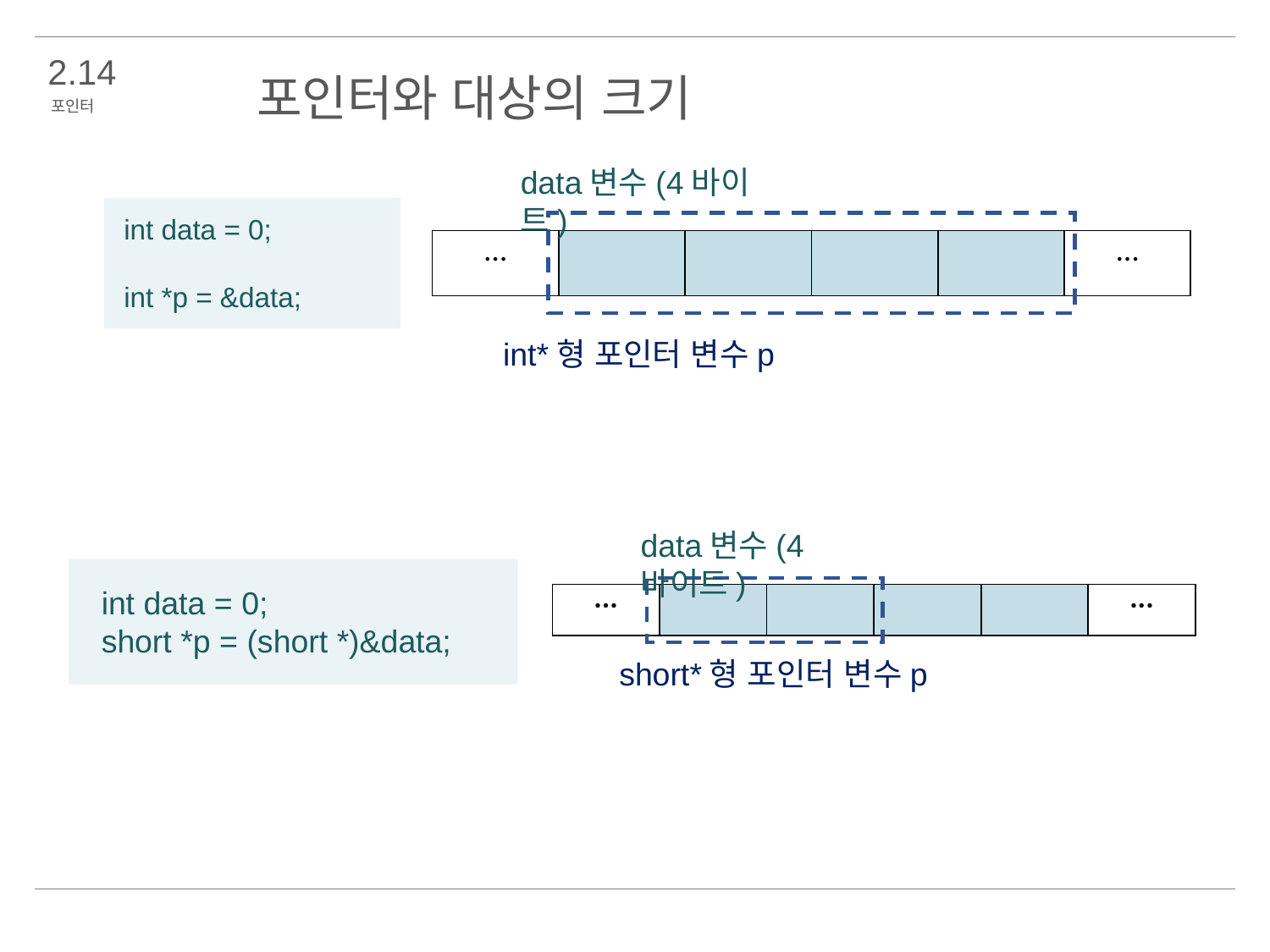

2.14
포인터와 대상의 크기
포인터
data변수(4바이트)

int data = 0;

int *p = &data;

| … |  |  |  |  | … |
| --- | --- | --- | --- | --- | --- |
int*형 포인터 변수p
data변수(4바이트)

int data = 0;
short *p = (short *)&data;

| ··· |  |  |  |  | ··· |
| --- | --- | --- | --- | --- | --- |
short*형 포인터 변수p